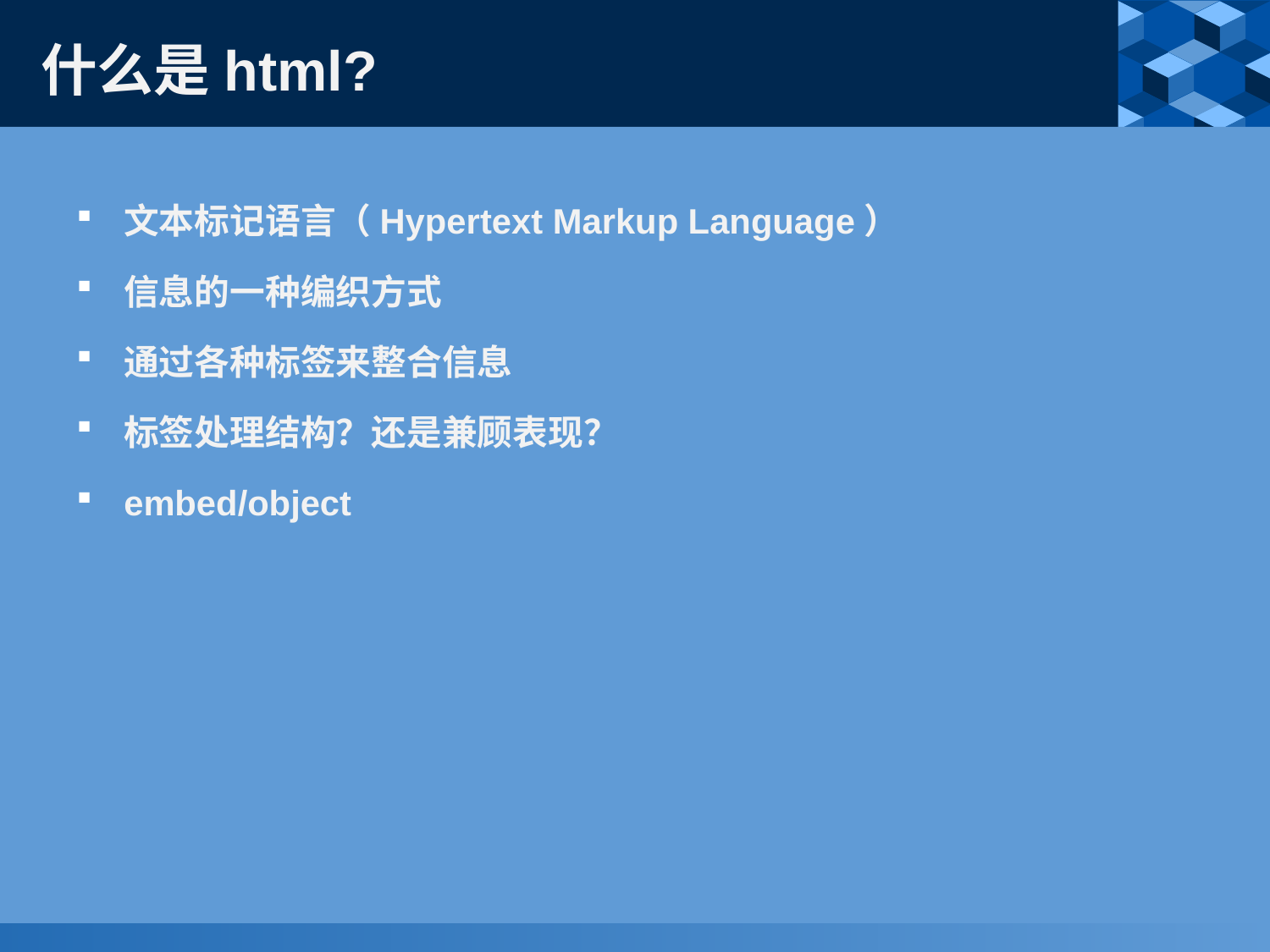

# 什么是html?
文本标记语言（Hypertext Markup Language）
信息的一种编织方式
通过各种标签来整合信息
标签处理结构？还是兼顾表现？
embed/object